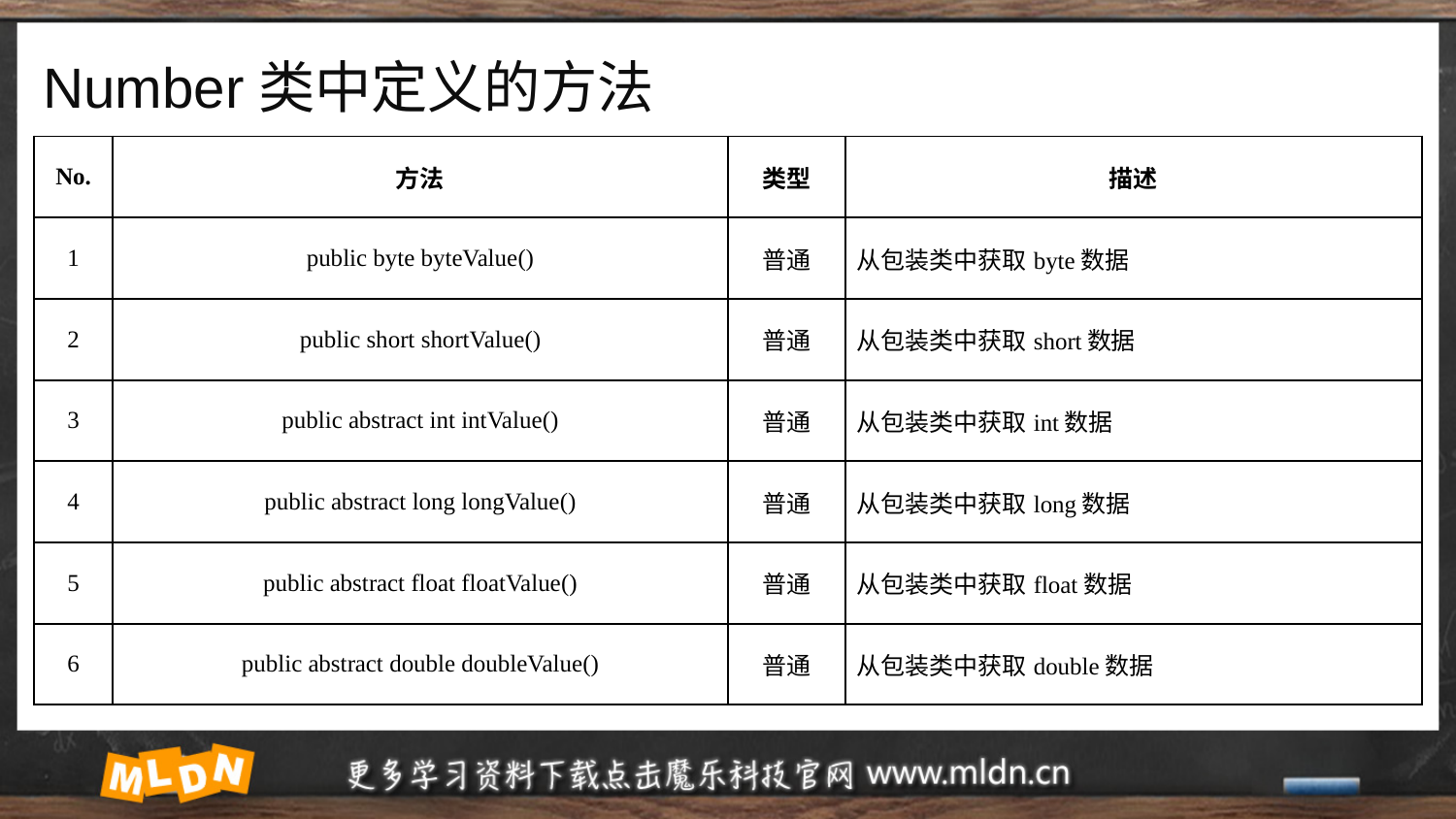

# Number类中定义的方法
| No. | 方法 | 类型 | 描述 |
| --- | --- | --- | --- |
| 1 | public byte byteValue​() | 普通 | 从包装类中获取byte数据 |
| 2 | public short shortValue​() | 普通 | 从包装类中获取short数据 |
| 3 | public abstract int intValue​() | 普通 | 从包装类中获取int数据 |
| 4 | public abstract long longValue​() | 普通 | 从包装类中获取long数据 |
| 5 | public abstract float floatValue​() | 普通 | 从包装类中获取float数据 |
| 6 | public abstract double doubleValue​() | 普通 | 从包装类中获取double数据 |